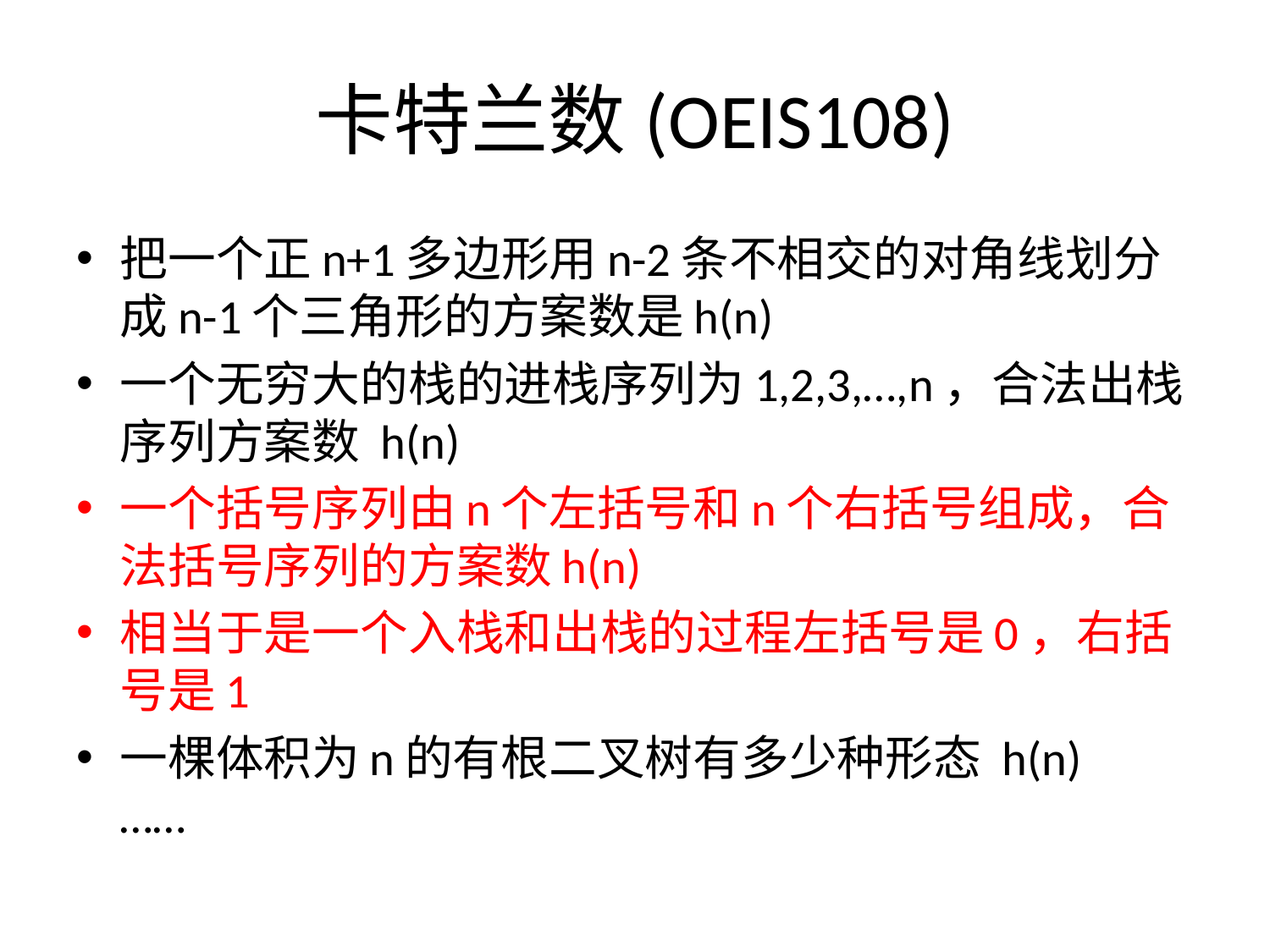

# 卡特兰数(OEIS108)
把一个正n+1多边形用n-2条不相交的对角线划分成n-1个三角形的方案数是h(n)
一个无穷大的栈的进栈序列为1,2,3,…,n，合法出栈序列方案数 h(n)
一个括号序列由n个左括号和n个右括号组成，合法括号序列的方案数h(n)
相当于是一个入栈和出栈的过程左括号是0，右括号是1
一棵体积为n的有根二叉树有多少种形态 h(n)
……